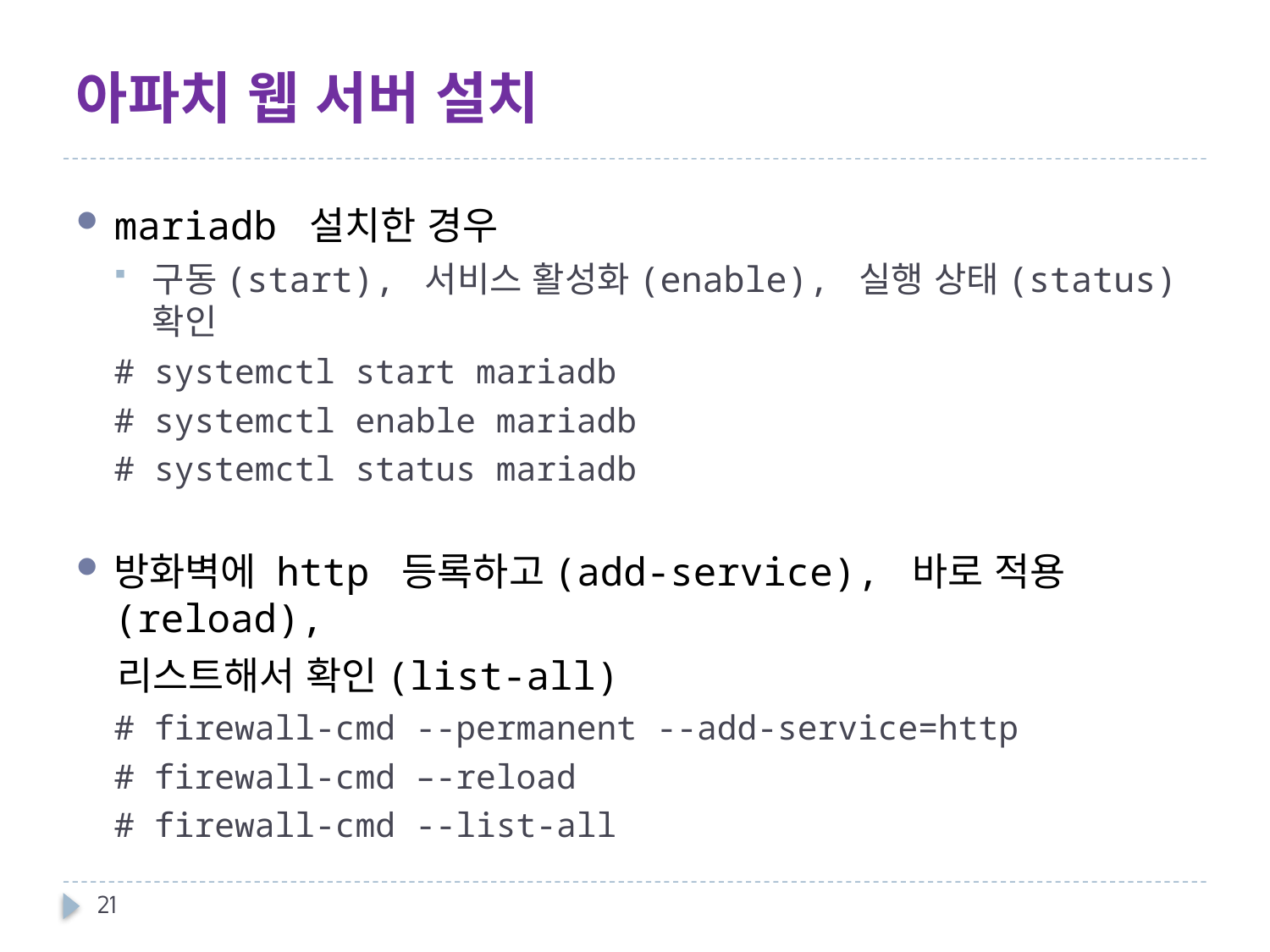

# 아파치 웹 서버 설치
mariadb 설치한 경우
구동(start), 서비스 활성화(enable), 실행 상태(status) 확인
# systemctl start mariadb
# systemctl enable mariadb
# systemctl status mariadb

방화벽에 http 등록하고(add-service), 바로 적용(reload),
   리스트해서 확인(list-all)
# firewall-cmd --permanent --add-service=http
# firewall-cmd –-reload
# firewall-cmd --list-all
21